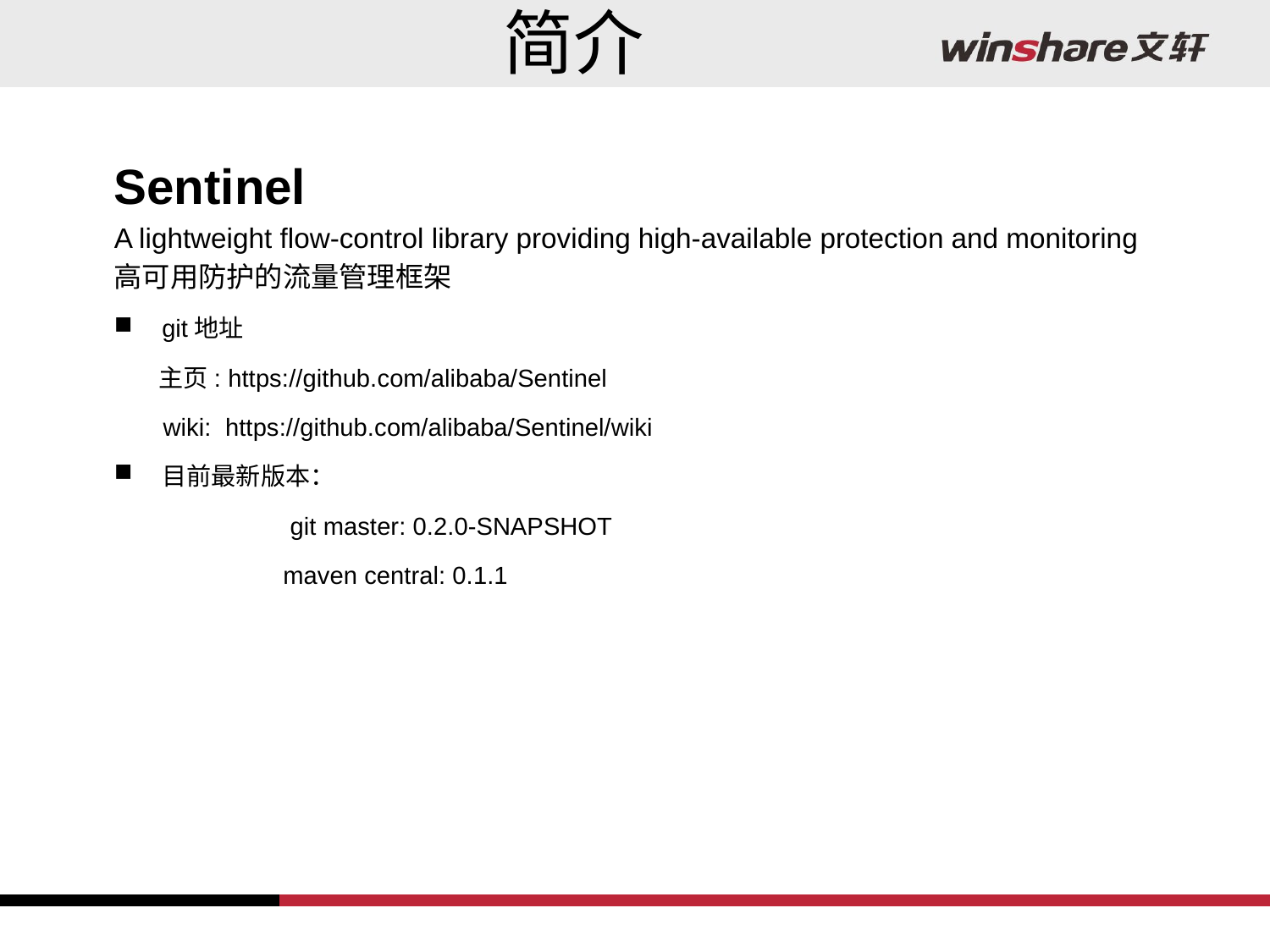

# 简介
Sentinel
A lightweight flow-control library providing high-available protection and monitoring
高可用防护的流量管理框架
git地址
       主页: https://github.com/alibaba/Sentinel
       wiki:  https://github.com/alibaba/Sentinel/wiki
目前最新版本：
	       git master: 0.2.0-SNAPSHOT
 	      maven central: 0.1.1